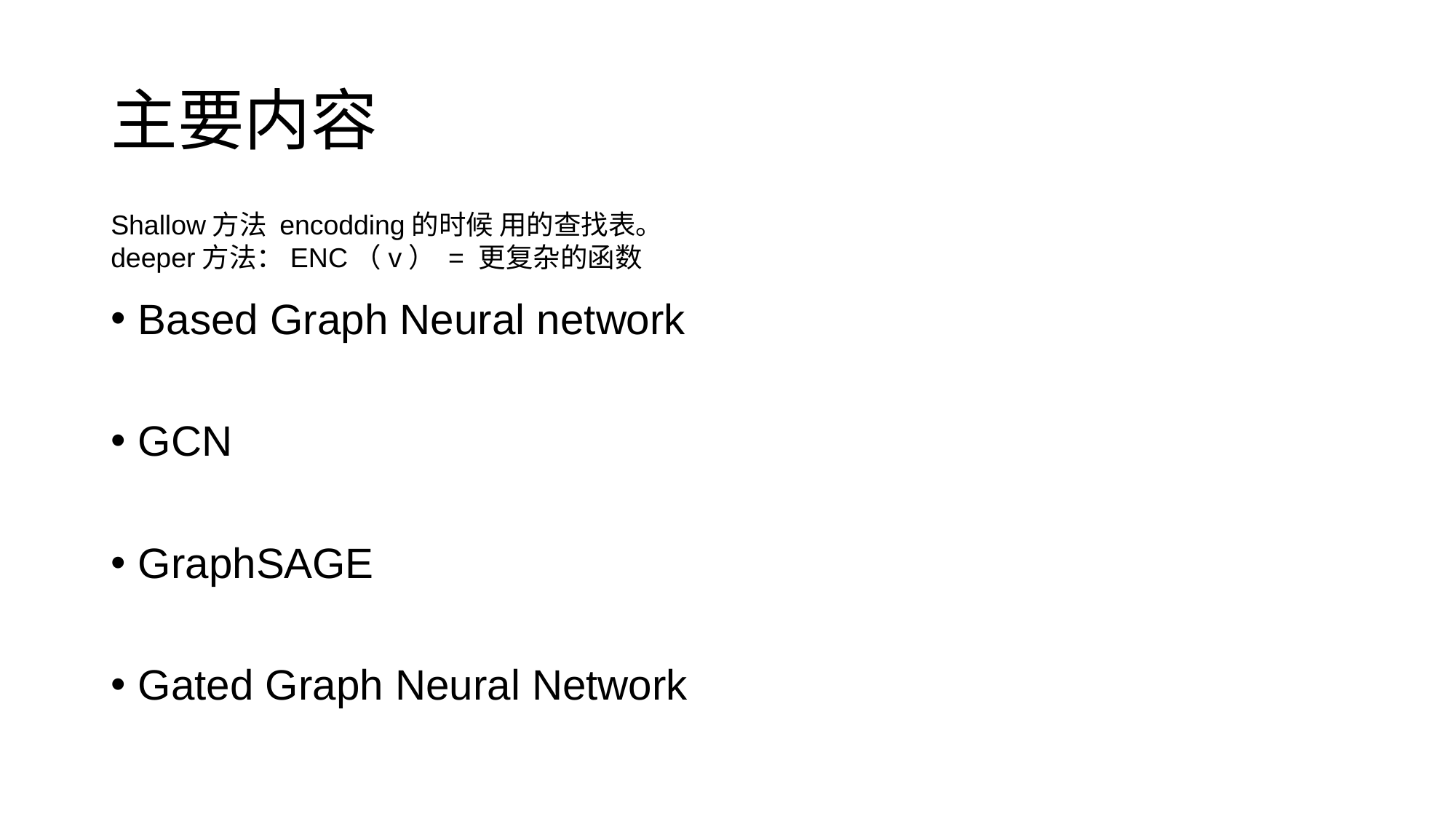

# 主要内容
Shallow方法 encodding的时候 用的查找表。
deeper方法：ENC（v） = 更复杂的函数
Based Graph Neural network

GCN

GraphSAGE

Gated Graph Neural Network